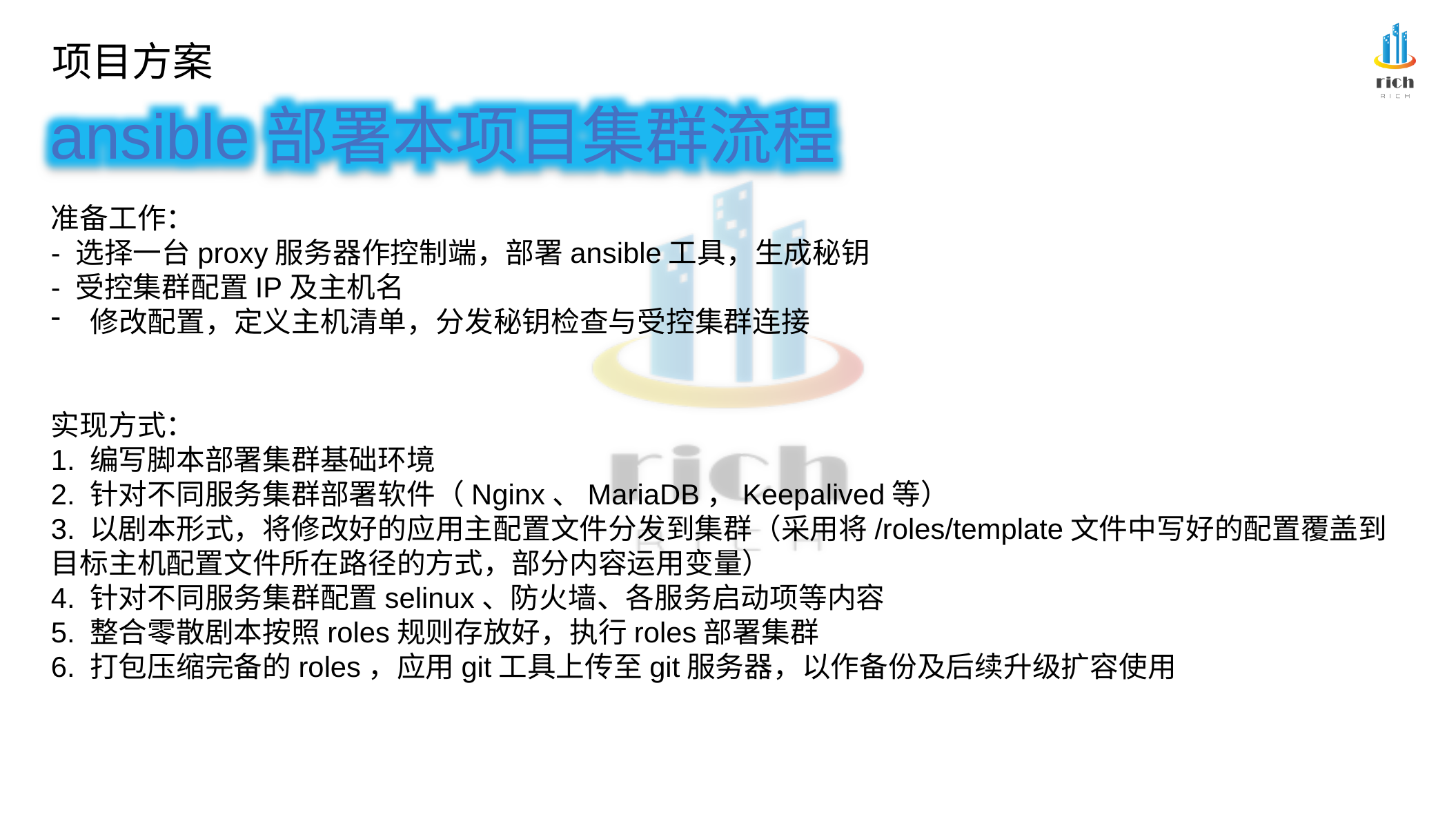

项目方案
ansible部署本项目集群流程
准备工作：
- 选择一台proxy服务器作控制端，部署ansible工具，生成秘钥
- 受控集群配置IP及主机名
修改配置，定义主机清单，分发秘钥检查与受控集群连接

实现方式：
1. 编写脚本部署集群基础环境
2. 针对不同服务集群部署软件（Nginx、MariaDB，Keepalived等）
3. 以剧本形式，将修改好的应用主配置文件分发到集群（采用将/roles/template文件中写好的配置覆盖到目标主机配置文件所在路径的方式，部分内容运用变量）
4. 针对不同服务集群配置selinux、防火墙、各服务启动项等内容
5. 整合零散剧本按照roles规则存放好，执行roles部署集群
6. 打包压缩完备的roles，应用git工具上传至git服务器，以作备份及后续升级扩容使用